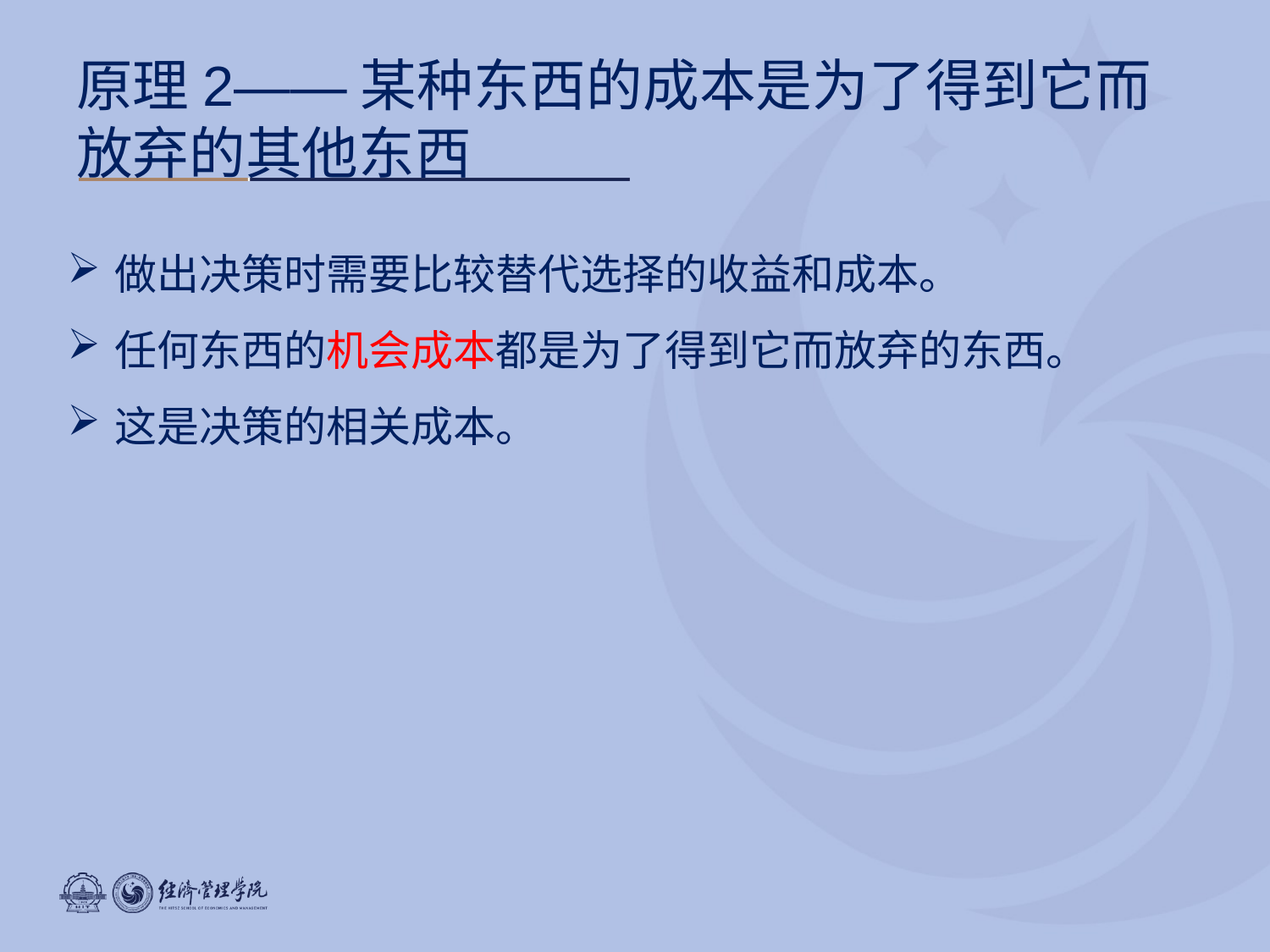

# 原理2——某种东西的成本是为了得到它而放弃的其他东西
做出决策时需要比较替代选择的收益和成本。
任何东西的机会成本都是为了得到它而放弃的东西。
这是决策的相关成本。